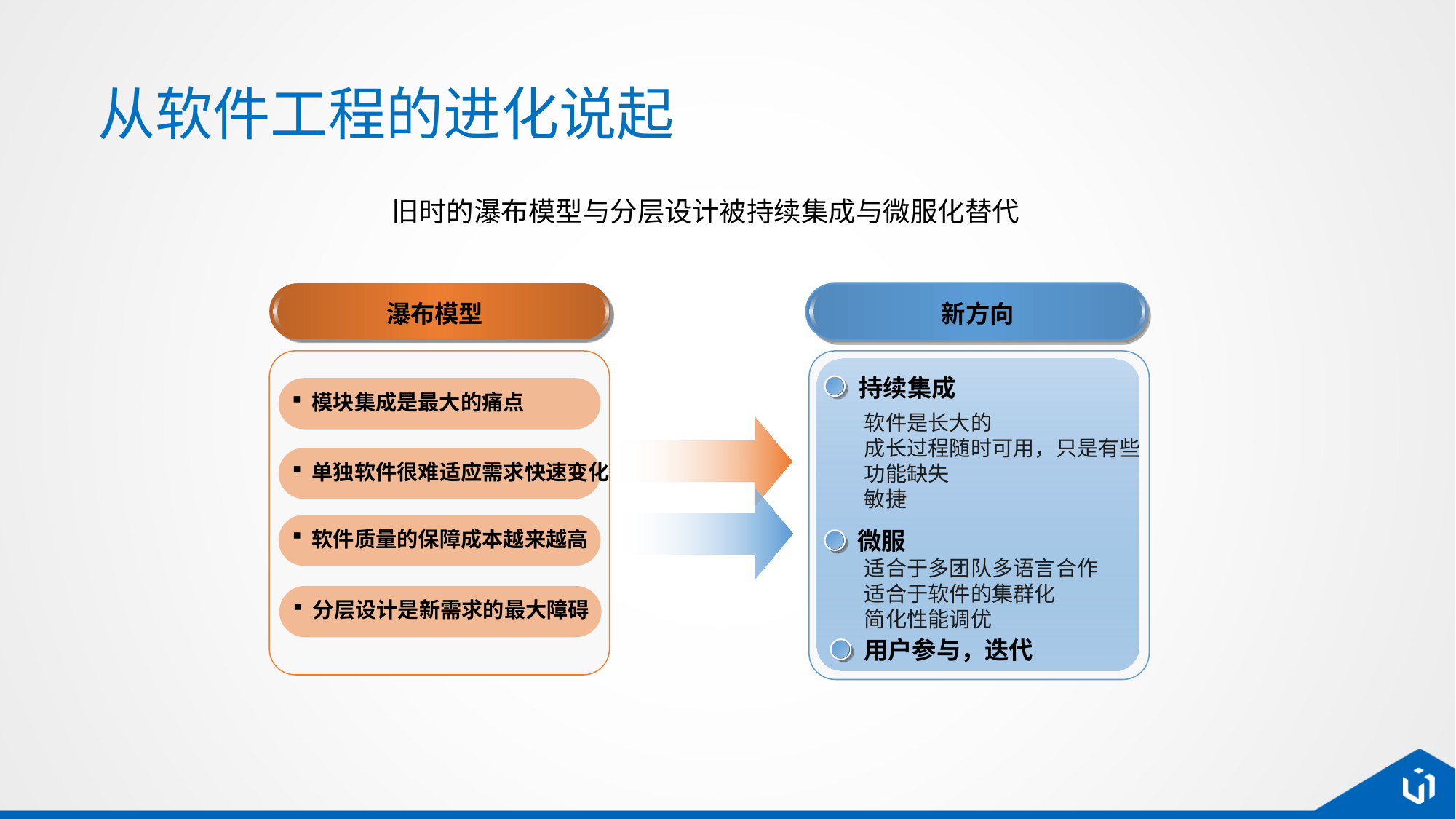

# 从软件工程的进化说起
旧时的瀑布模型与分层设计被持续集成与微服化替代

瀑布模型
新方向

 持续集成

 模块集成是最大的痛点
软件是长大的
成长过程随时可用，只是有些功能缺失
敏捷

 单独软件很难适应需求快速变化

 微服
 软件质量的保障成本越来越高

适合于多团队多语言合作
适合于软件的集群化
简化性能调优

 分层设计是新需求的最大障碍
 用户参与，迭代